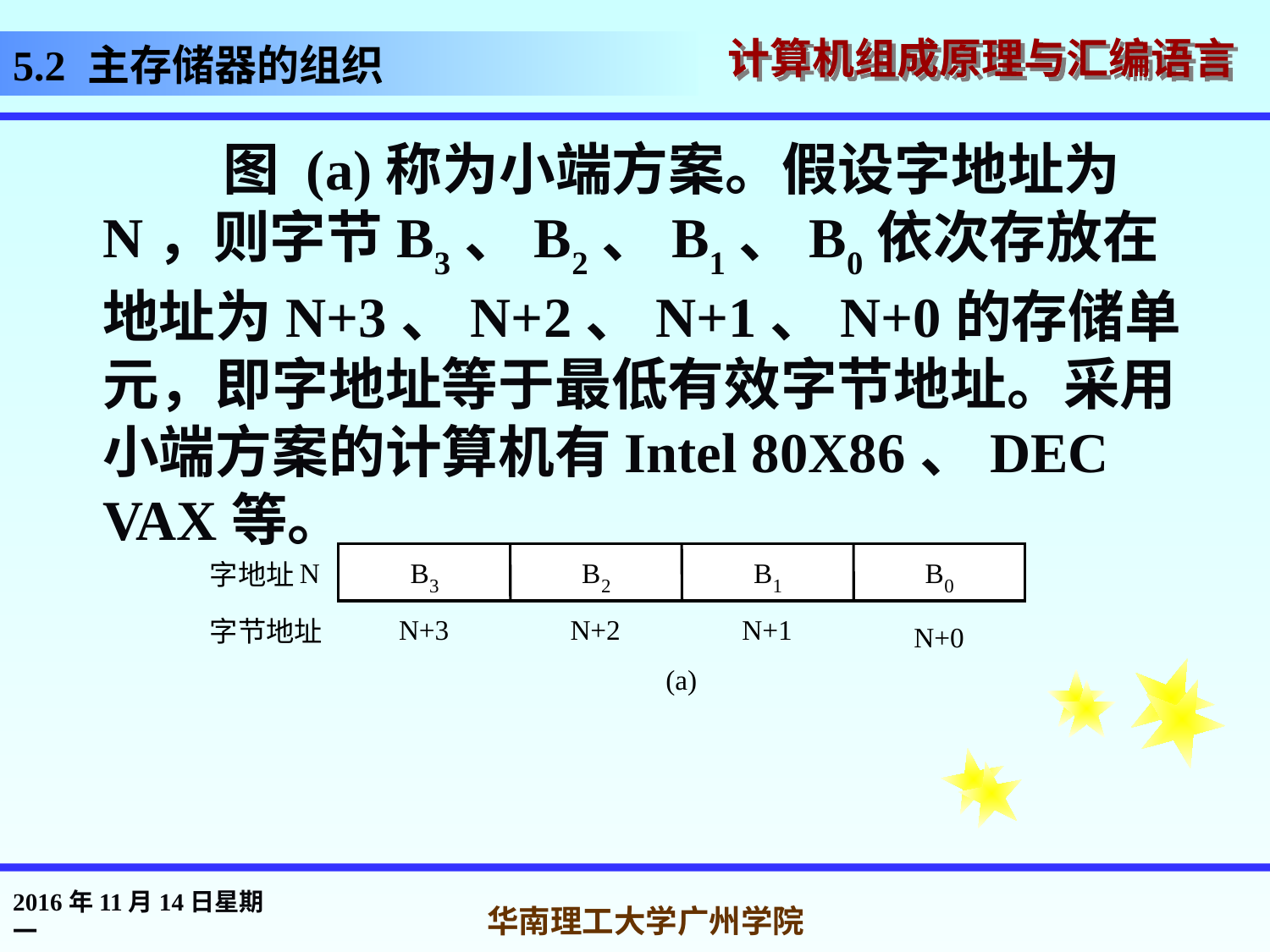

# 5.2 主存储器的组织
            图 (a)称为小端方案。假设字地址为N，则字节B3、B2、B1、B0依次存放在地址为N+3、N+2、N+1、N+0的存储单元，即字地址等于最低有效字节地址。采用小端方案的计算机有Intel 80X86、DEC VAX等。

N
B
B
B
B
字地址
3
2
1
0
N+3
N+2
N+1
字节地址
N+0
(a)
2016年11月14日星期一
华南理工大学广州学院